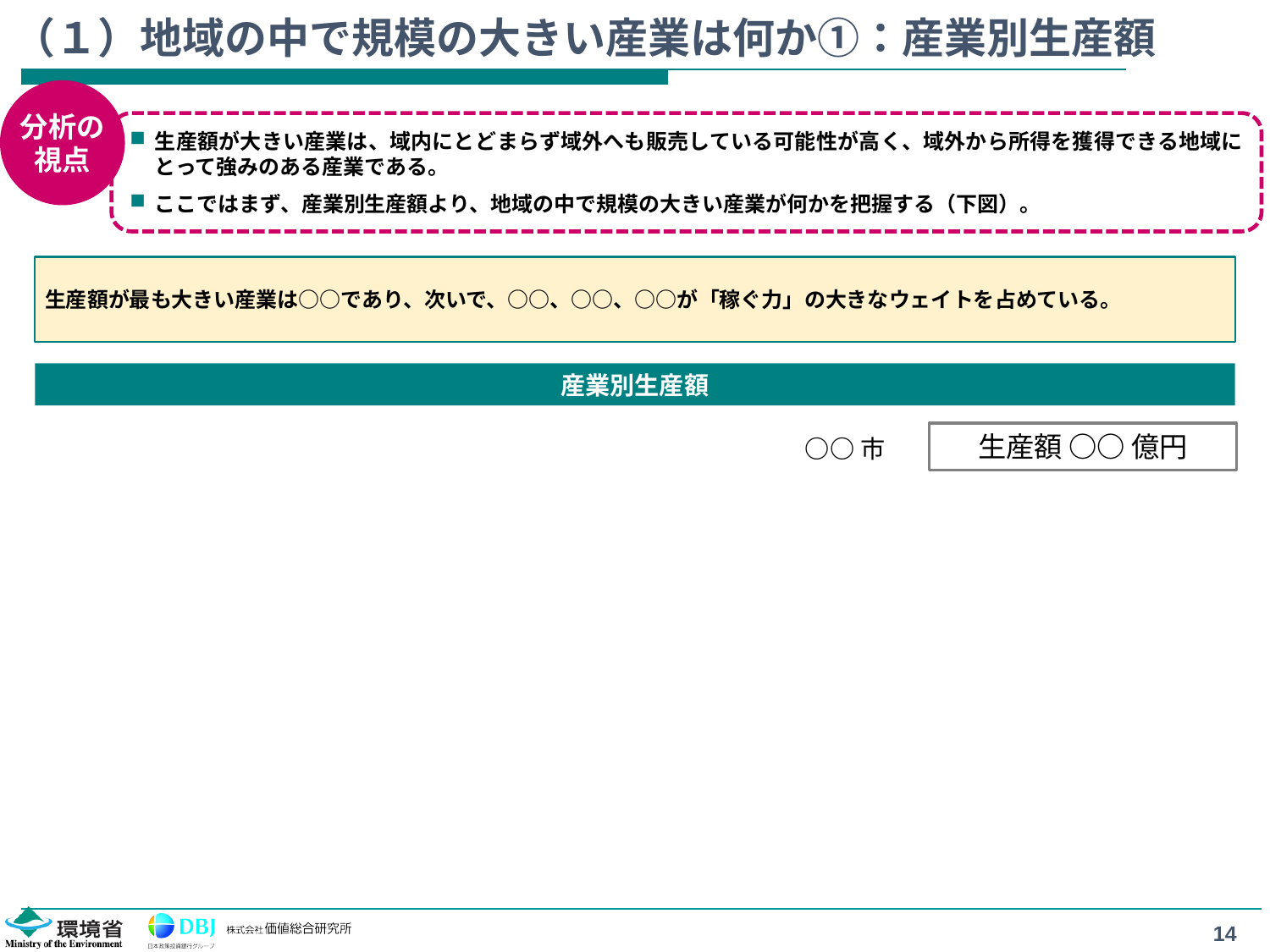

# （１）地域の中で規模の大きい産業は何か①：産業別生産額
分析の
視点
生産額が大きい産業は、域内にとどまらず域外へも販売している可能性が高く、域外から所得を獲得できる地域にとって強みのある産業である。
ここではまず、産業別生産額より、地域の中で規模の大きい産業が何かを把握する（下図）。

生産額が最も大きい産業は○○であり、次いで、○○、○○、○○が「稼ぐ力」の大きなウェイトを占めている。

産業別生産額
生産額 ○○ 億円
○○市
14